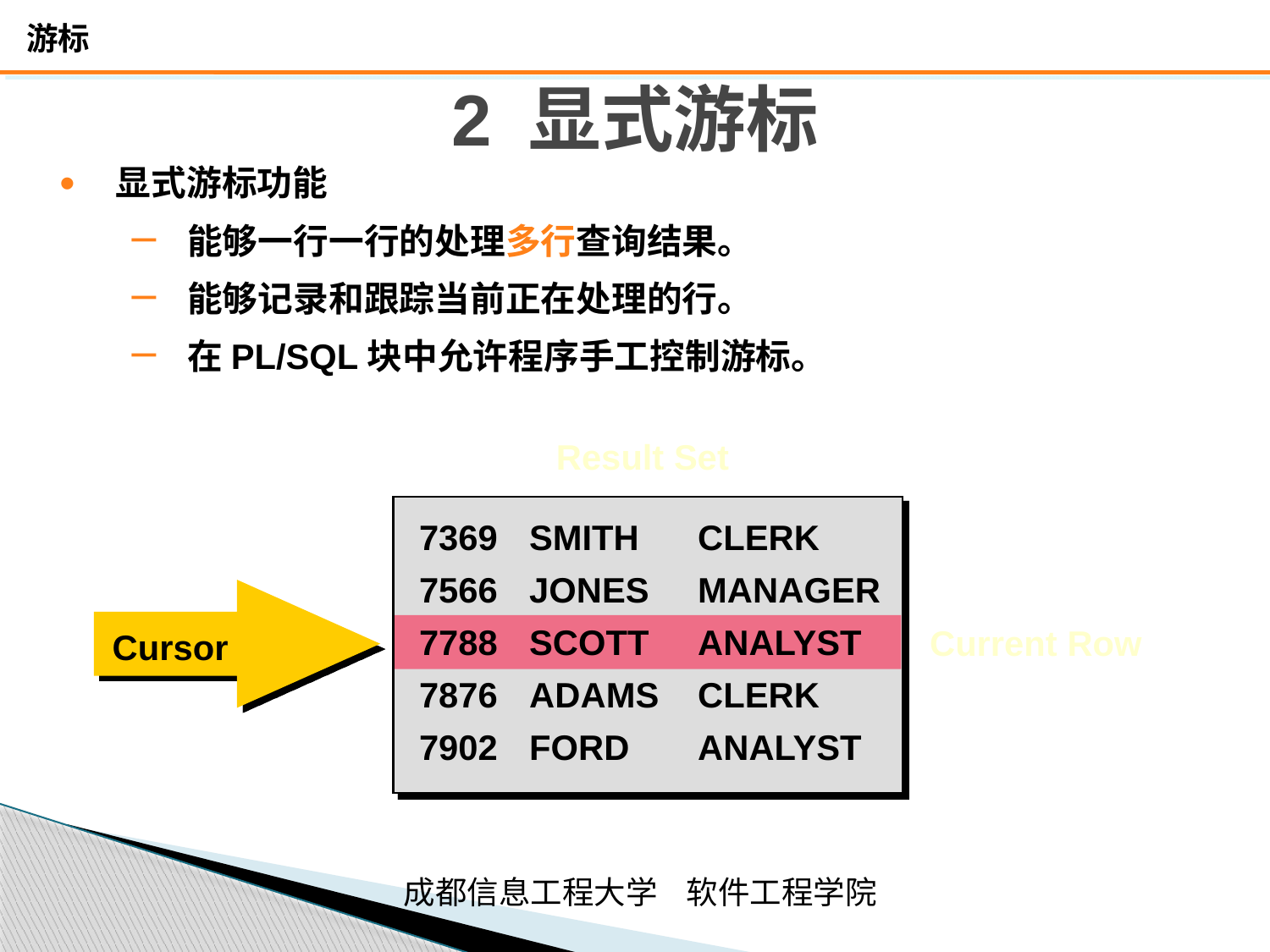

# 2 显式游标
显式游标功能
能够一行一行的处理多行查询结果。
能够记录和跟踪当前正在处理的行。
在PL/SQL块中允许程序手工控制游标。

Result Set

7369	SMITH	CLERK
7566	JONES	MANAGER
7788	SCOTT	ANALYST
7876	ADAMS	CLERK
7902	FORD	ANALYST

Cursor

Current Row